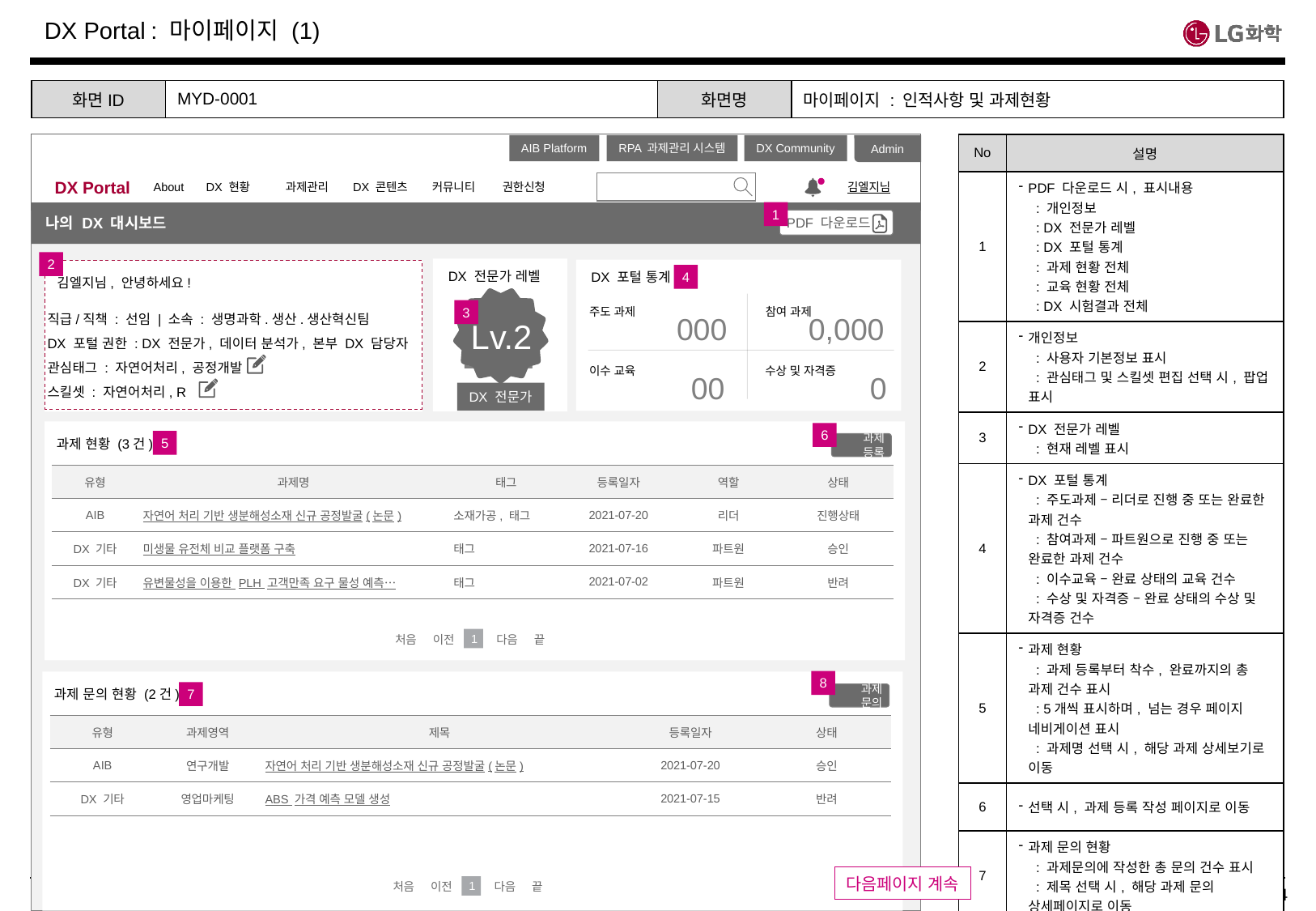

: 마이페이지 (1)
| 화면ID | MYD-0001 | 화면명 | 마이페이지 : 인적사항 및 과제현황 |
| --- | --- | --- | --- |

| No | 설명 |
| --- | --- |
| 1 | PDF 다운로드 시, 표시내용 : 개인정보 : DX 전문가 레벨 : DX 포털 통계 : 과제 현황 전체 : 교육 현황 전체 : DX 시험결과 전체 |
| 2 | 개인정보 : 사용자 기본정보 표시 : 관심태그 및 스킬셋 편집 선택 시, 팝업 표시 |
| 3 | DX 전문가 레벨 : 현재 레벨 표시 |
| 4 | DX 포털 통계 : 주도과제 – 리더로 진행 중 또는 완료한 과제 건수 : 참여과제 – 파트원으로 진행 중 또는 완료한 과제 건수 : 이수교육 – 완료 상태의 교육 건수 : 수상 및 자격증 – 완료 상태의 수상 및 자격증 건수 |
| 5 | 과제 현황 : 과제 등록부터 착수, 완료까지의 총 과제 건수 표시 : 5개씩 표시하며, 넘는 경우 페이지 네비게이션 표시 : 과제명 선택 시, 해당 과제 상세보기로 이동 |
| 6 | 선택 시, 과제 등록 작성 페이지로 이동 |
| 7 | 과제 문의 현황 : 과제문의에 작성한 총 문의 건수 표시 : 제목 선택 시, 해당 과제 문의 상세페이지로 이동 |
| 8 | 선택 시, 과제 문의등록 작성페이지로 이동 |

Admin
DX Portal

About
DX 현황
과제관리
DX 콘텐츠
커뮤니티
권한신청
김엘지님

AIB Platform
RPA 과제관리 시스템
DX Community
1

나의 DX 대시보드
PDF 다운로드

2

DX 전문가 레벨
Lv.2

Lv.2

DX 포털 통계
주도 과제
000
참여 과제
0,000
이수 교육
00
수상 및 자격증
0

김엘지님, 안녕하세요!
직급/직책 : 선임 | 소속 : 생명과학.생산.생산혁신팀
DX 포털 권한 : DX 전문가, 데이터 분석가, 본부 DX 담당자
관심태그 : 자연어처리, 공정개발
스킬셋 : 자연어처리, R

4
3
DX 전문가

6
과제 현황 (3건)
5
과제 등록
| 유형 | 과제명 | 태그 | 등록일자 | 역할 | 상태 |
| --- | --- | --- | --- | --- | --- |
| AIB | 자연어 처리 기반 생분해성소재 신규 공정발굴(논문) | 소재가공, 태그 | 2021-07-20 | 리더 | 진행상태 |
| DX 기타 | 미생물 유전체 비교 플랫폼 구축 | 태그 | 2021-07-16 | 파트원 | 승인 |
| DX 기타 | 유변물성을 이용한 PLH 고객만족 요구 물성 예측… | 태그 | 2021-07-02 | 파트원 | 반려 |
처음     이전
다음     끝
1
8

과제 문의 현황 (2건)
7
과제 문의
| 유형 | 과제영역 | 제목 | 등록일자 | 상태 |
| --- | --- | --- | --- | --- |
| AIB | 연구개발 | 자연어 처리 기반 생분해성소재 신규 공정발굴(논문) | 2021-07-20 | 승인 |
| DX 기타 | 영업마케팅 | ABS 가격 예측 모델 생성 | 2021-07-15 | 반려 |
다음페이지 계속
처음     이전
다음     끝
1